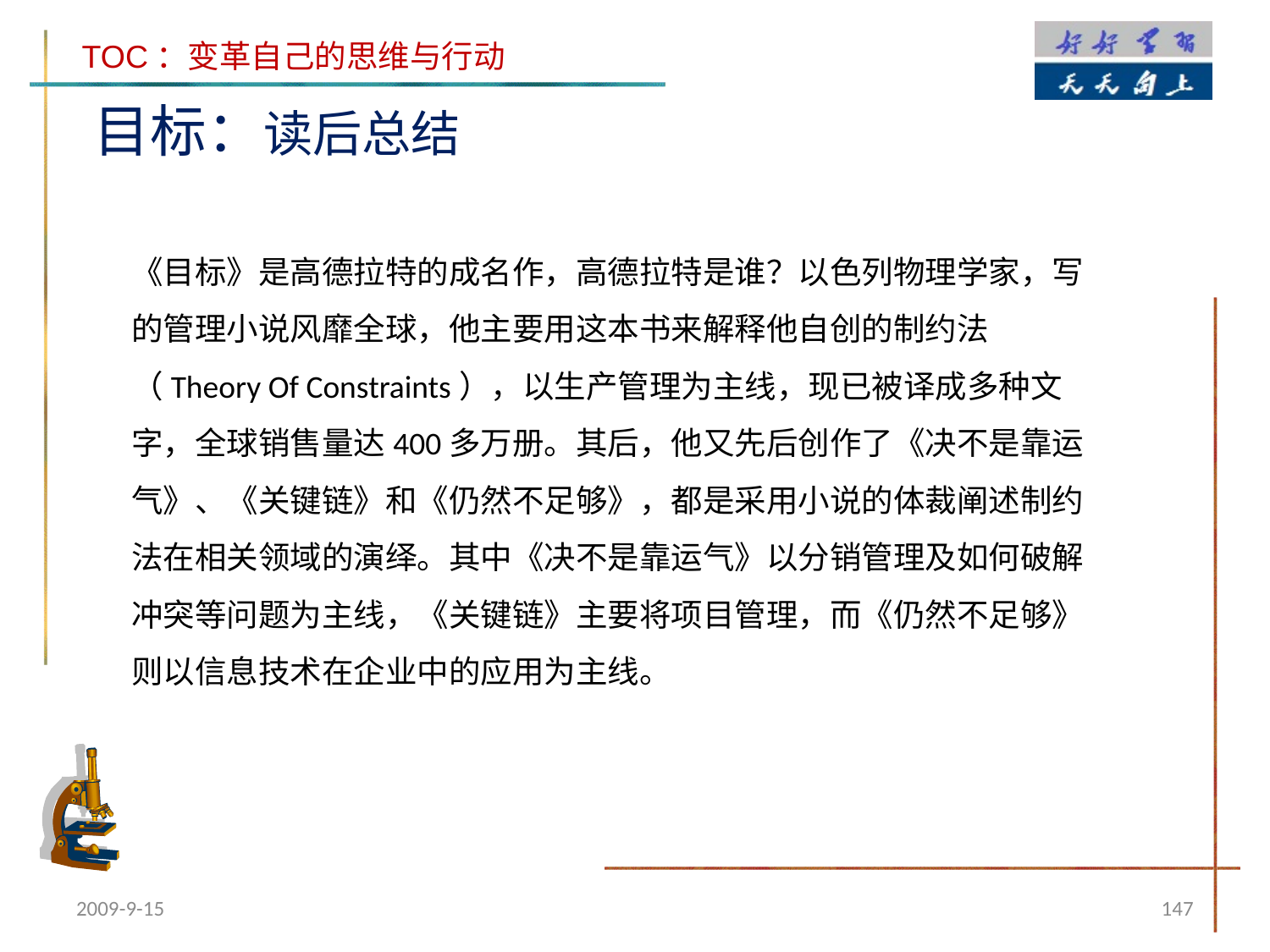

目标：读后总结
《目标》是高德拉特的成名作，高德拉特是谁？以色列物理学家，写的管理小说风靡全球，他主要用这本书来解释他自创的制约法（Theory Of Constraints），以生产管理为主线，现已被译成多种文字，全球销售量达400多万册。其后，他又先后创作了《决不是靠运气》、《关键链》和《仍然不足够》，都是采用小说的体裁阐述制约法在相关领域的演绎。其中《决不是靠运气》以分销管理及如何破解冲突等问题为主线，《关键链》主要将项目管理，而《仍然不足够》则以信息技术在企业中的应用为主线。
2009-9-15
147